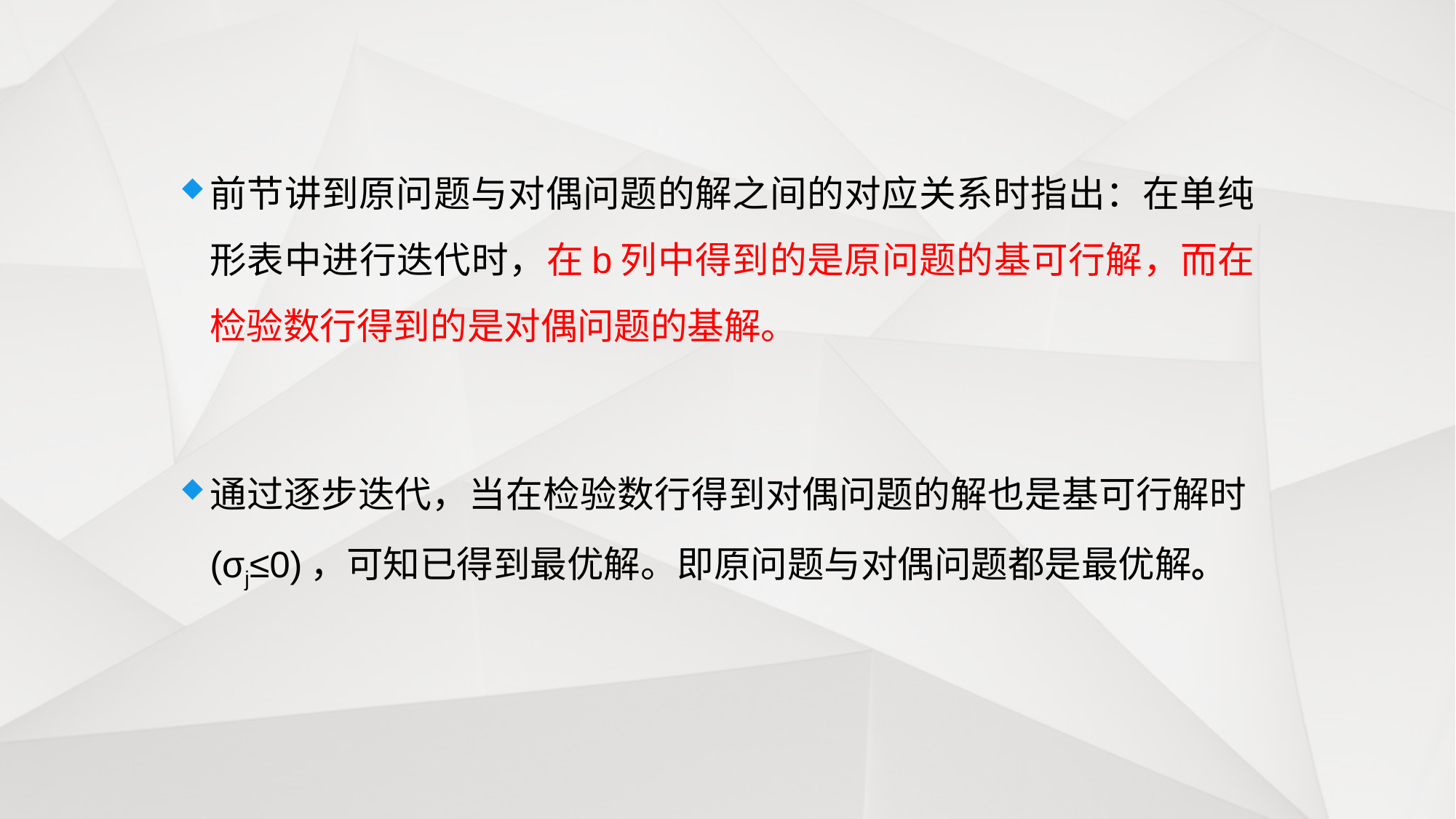

前节讲到原问题与对偶问题的解之间的对应关系时指出：在单纯形表中进行迭代时，在b列中得到的是原问题的基可行解，而在检验数行得到的是对偶问题的基解。

通过逐步迭代，当在检验数行得到对偶问题的解也是基可行解时(σj≤0)，可知已得到最优解。即原问题与对偶问题都是最优解。